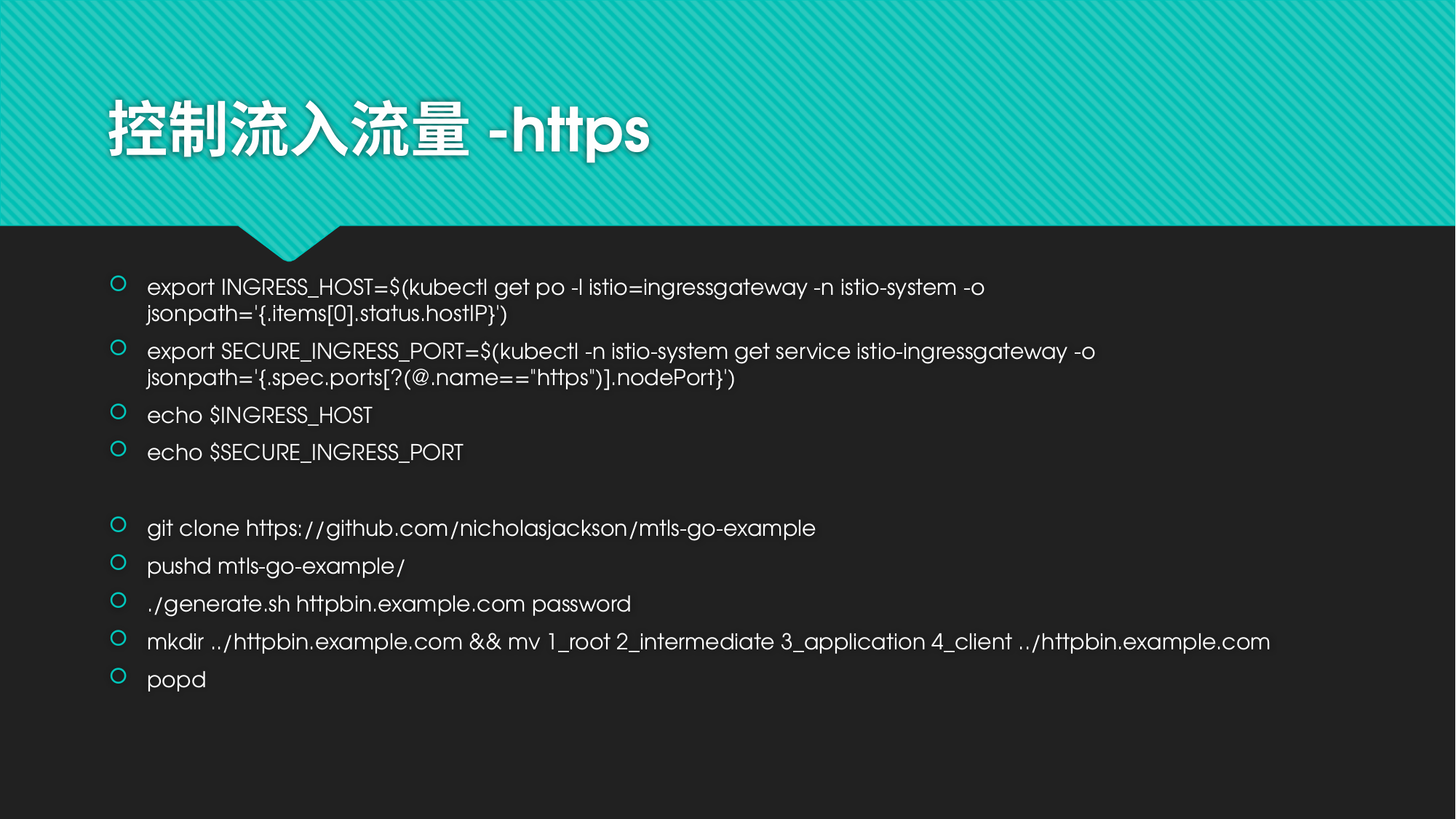

# 控制流入流量-https
export INGRESS_HOST=$(kubectl get po -l istio=ingressgateway -n istio-system -o jsonpath='{.items[0].status.hostIP}')
export SECURE_INGRESS_PORT=$(kubectl -n istio-system get service istio-ingressgateway -o jsonpath='{.spec.ports[?(@.name=="https")].nodePort}')
echo $INGRESS_HOST
echo $SECURE_INGRESS_PORT

git clone https://github.com/nicholasjackson/mtls-go-example
pushd mtls-go-example/
./generate.sh httpbin.example.com password
mkdir ../httpbin.example.com && mv 1_root 2_intermediate 3_application 4_client ../httpbin.example.com
popd